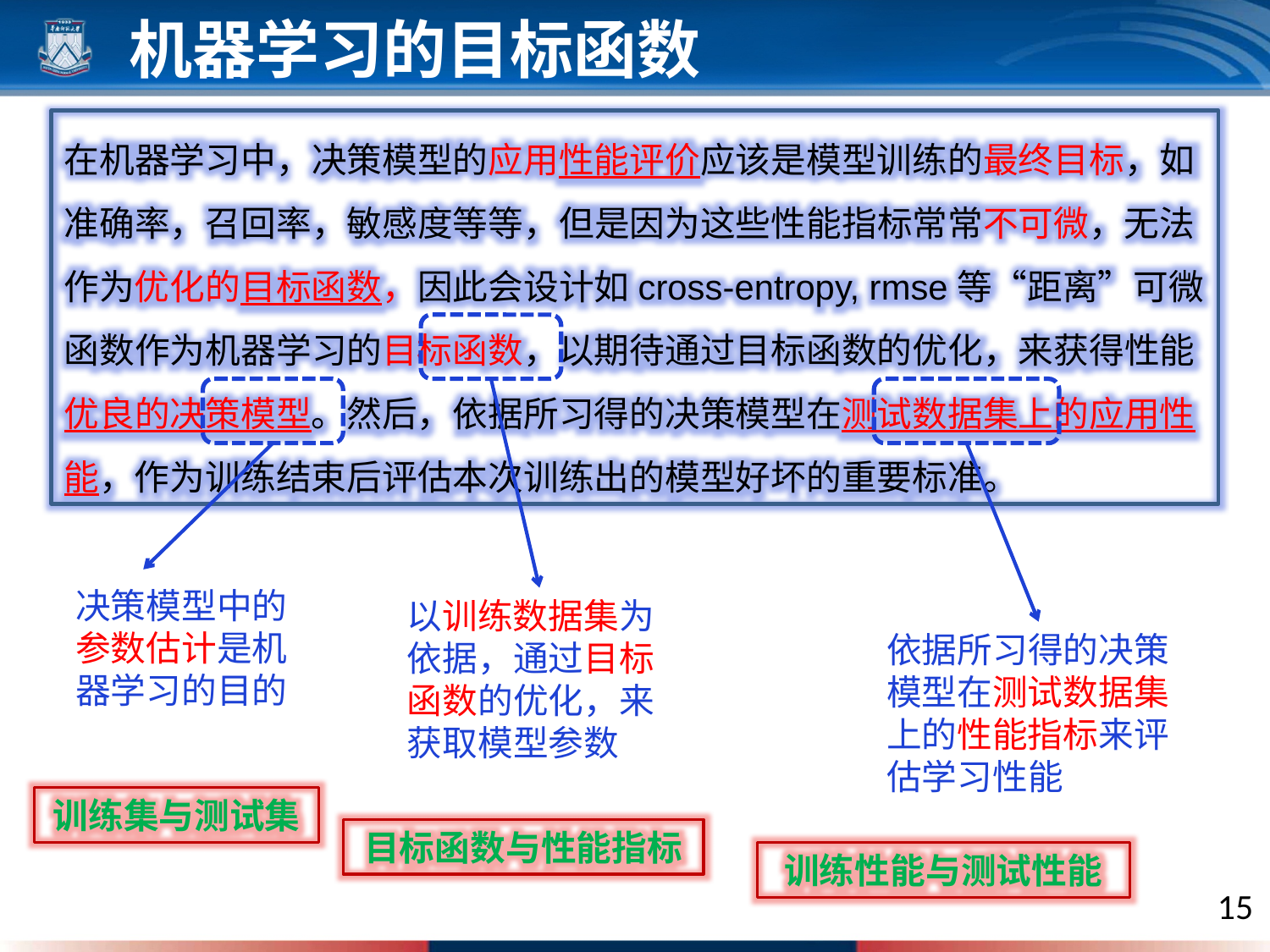

机器学习的目标函数
在机器学习中，决策模型的应用性能评价应该是模型训练的最终目标，如准确率，召回率，敏感度等等，但是因为这些性能指标常常不可微，无法作为优化的目标函数，因此会设计如cross-entropy, rmse等“距离”可微函数作为机器学习的目标函数，以期待通过目标函数的优化，来获得性能优良的决策模型。然后，依据所习得的决策模型在测试数据集上的应用性能，作为训练结束后评估本次训练出的模型好坏的重要标准。

决策模型中的参数估计是机器学习的目的
以训练数据集为依据，通过目标函数的优化，来获取模型参数
依据所习得的决策模型在测试数据集上的性能指标来评估学习性能
训练集与测试集
目标函数与性能指标
训练性能与测试性能